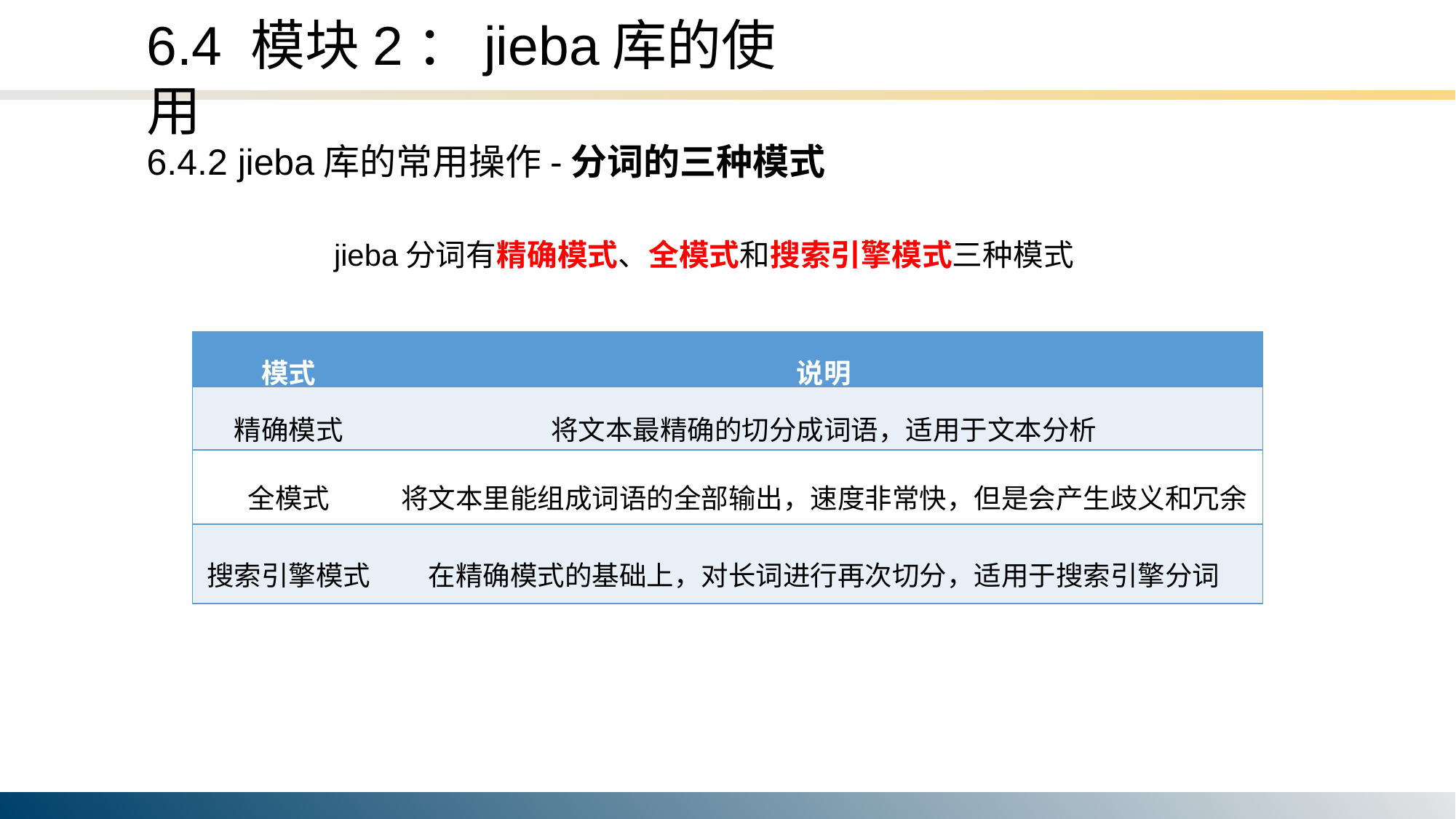

6.4 模块2：jieba库的使用
6.4.2 jieba库的常用操作-分词的三种模式
jieba分词有精确模式、全模式和搜索引擎模式三种模式
| 模式 | 说明 |
| --- | --- |
| 精确模式 | 将文本最精确的切分成词语，适用于文本分析 |
| 全模式 | 将文本里能组成词语的全部输出，速度非常快，但是会产生歧义和冗余 |
| 搜索引擎模式 | 在精确模式的基础上，对长词进行再次切分，适用于搜索引擎分词 |